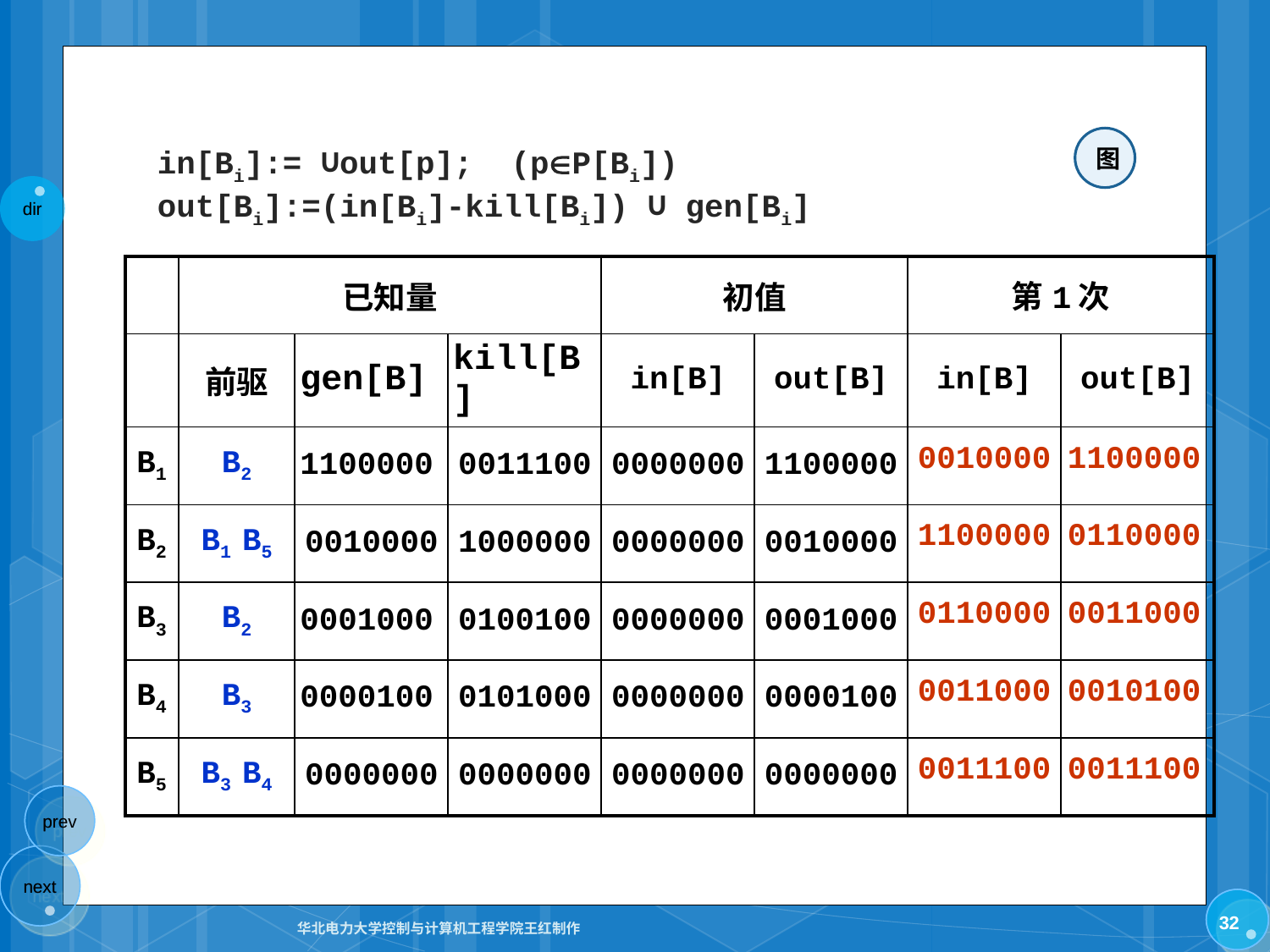

图
in[Bi]:= ∪out[p];  (p∈P[Bi])
out[Bi]:=(in[Bi]-kill[Bi]) ∪ gen[Bi]
|  | 已知量 |  |  | 初值 |  | 第1次 |  |
| --- | --- | --- | --- | --- | --- | --- | --- |
|  | 前驱 | gen[B] | kill[B] | in[B] | out[B] | in[B] | out[B] |
| B1 | B2 | 1100000 | 0011100 | 0000000 | 1100000 |  |  |
| B2 | B1 B5 | 0010000 | 1000000 | 0000000 | 0010000 |  |  |
| B3 | B2 | 0001000 | 0100100 | 0000000 | 0001000 |  |  |
| B4 | B3 | 0000100 | 0101000 | 0000000 | 0000100 |  |  |
| B5 | B3 B4 | 0000000 | 0000000 | 0000000 | 0000000 |  |  |
0010000
1100000
1100000
0110000
0110000
0011000
0011000
0010100
0011100
0011100
32
华北电力大学控制与计算机工程学院王红制作